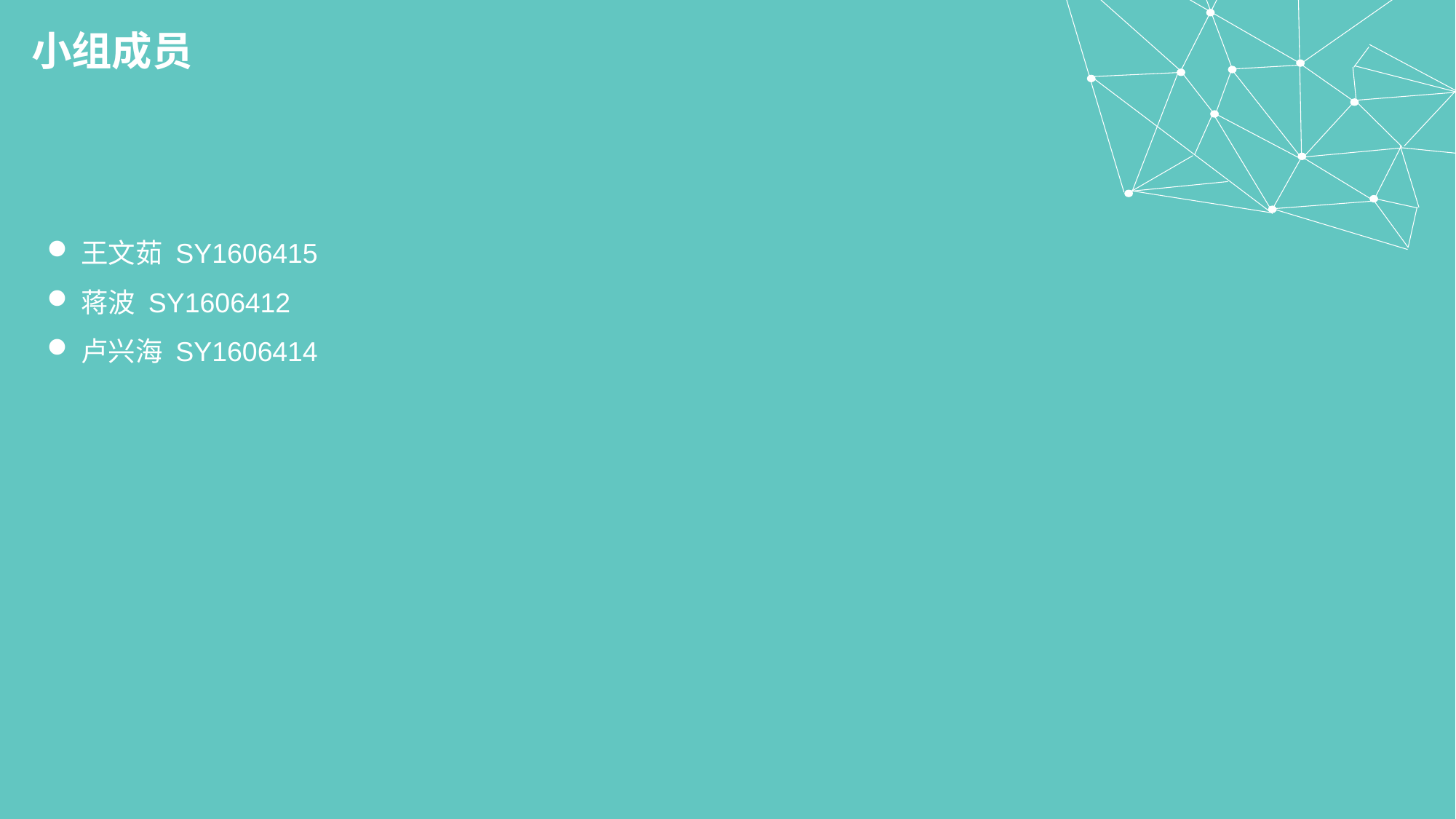

小组成员
王文茹 SY1606415
蒋波 SY1606412
卢兴海 SY1606414